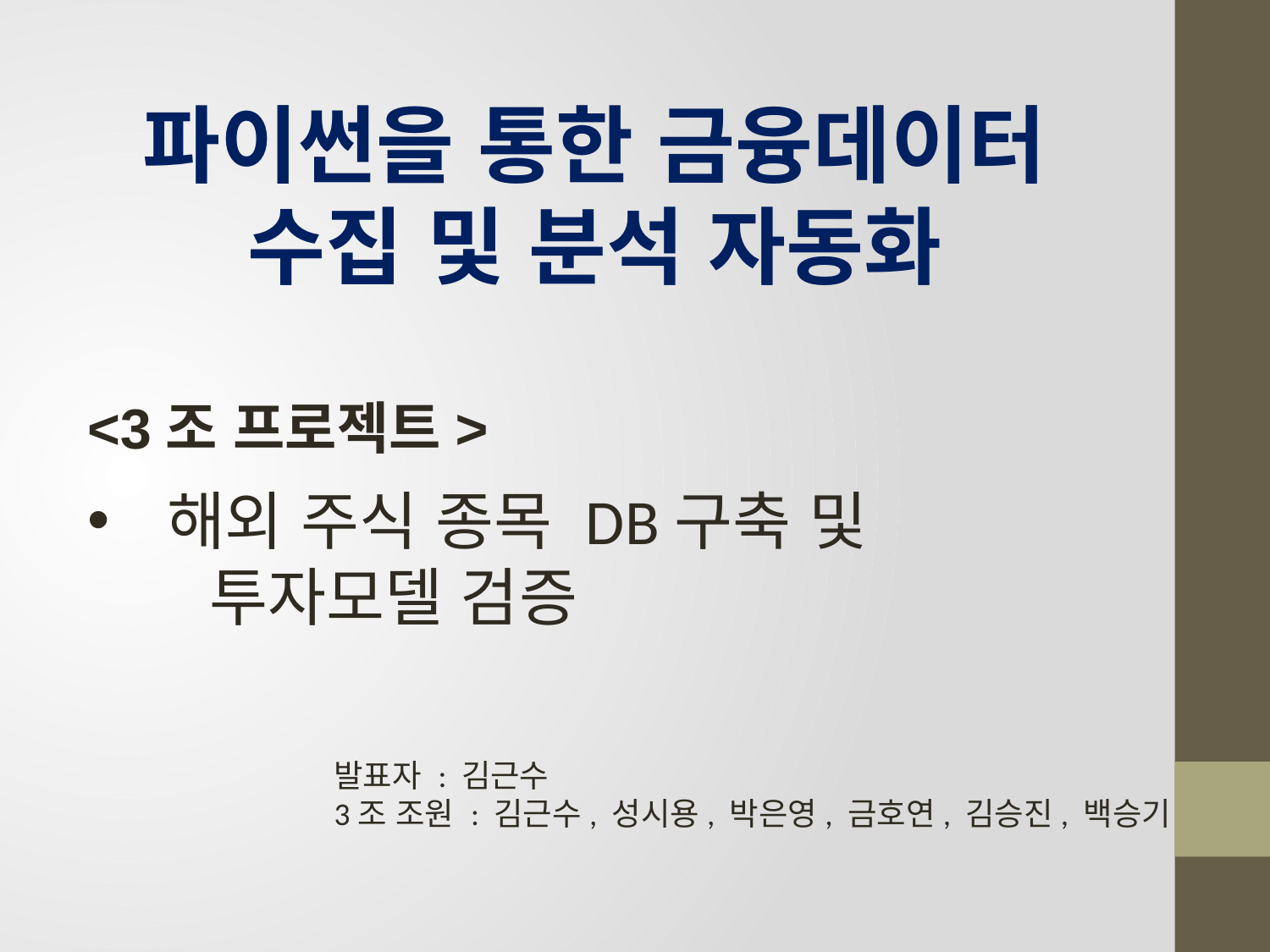

파이썬을 통한 금융데이터 수집 및 분석 자동화
<3조 프로젝트>

해외 주식 종목 DB구축 및
      투자모델 검증
발표자 : 김근수
3조 조원 : 김근수, 성시용, 박은영, 금호연, 김승진, 백승기